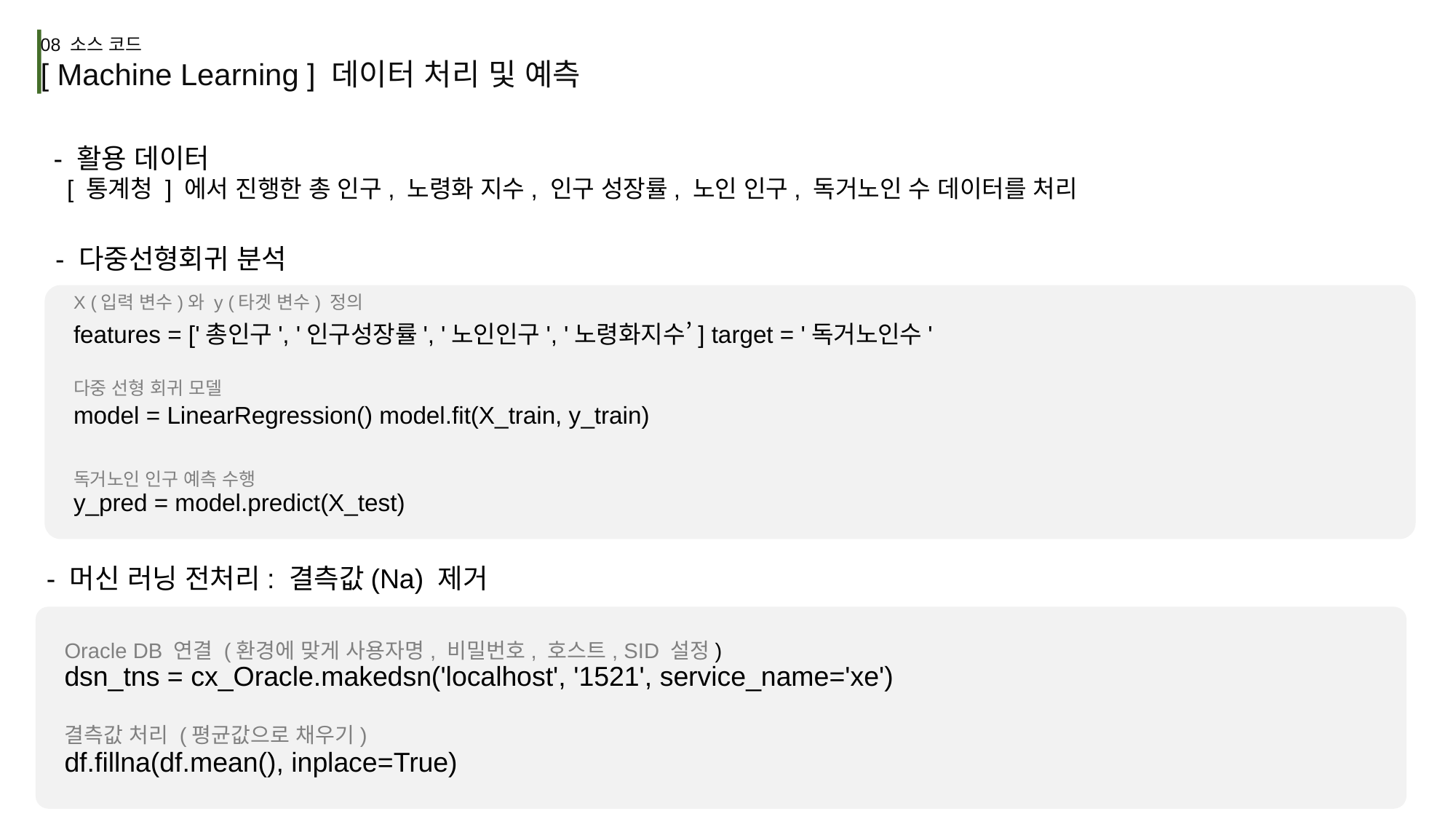

08 소스 코드
[ Machine Learning ] 데이터 처리 및 예측
- 활용 데이터
  [ 통계청 ] 에서 진행한 총 인구, 노령화 지수, 인구 성장률, 노인 인구, 독거노인 수 데이터를 처리
- 다중선형회귀 분석

X (입력 변수)와 y (타겟 변수) 정의
features = ['총인구', '인구성장률', '노인인구', '노령화지수’] target = '독거노인수'
다중 선형 회귀 모델
model = LinearRegression() model.fit(X_train, y_train)
독거노인 인구 예측 수행
y_pred = model.predict(X_test)
- 머신 러닝 전처리: 결측값(Na) 제거

Oracle DB 연결 (환경에 맞게 사용자명, 비밀번호, 호스트, SID 설정)
dsn_tns = cx_Oracle.makedsn('localhost', '1521', service_name='xe')
결측값 처리 (평균값으로 채우기)
df.fillna(df.mean(), inplace=True)